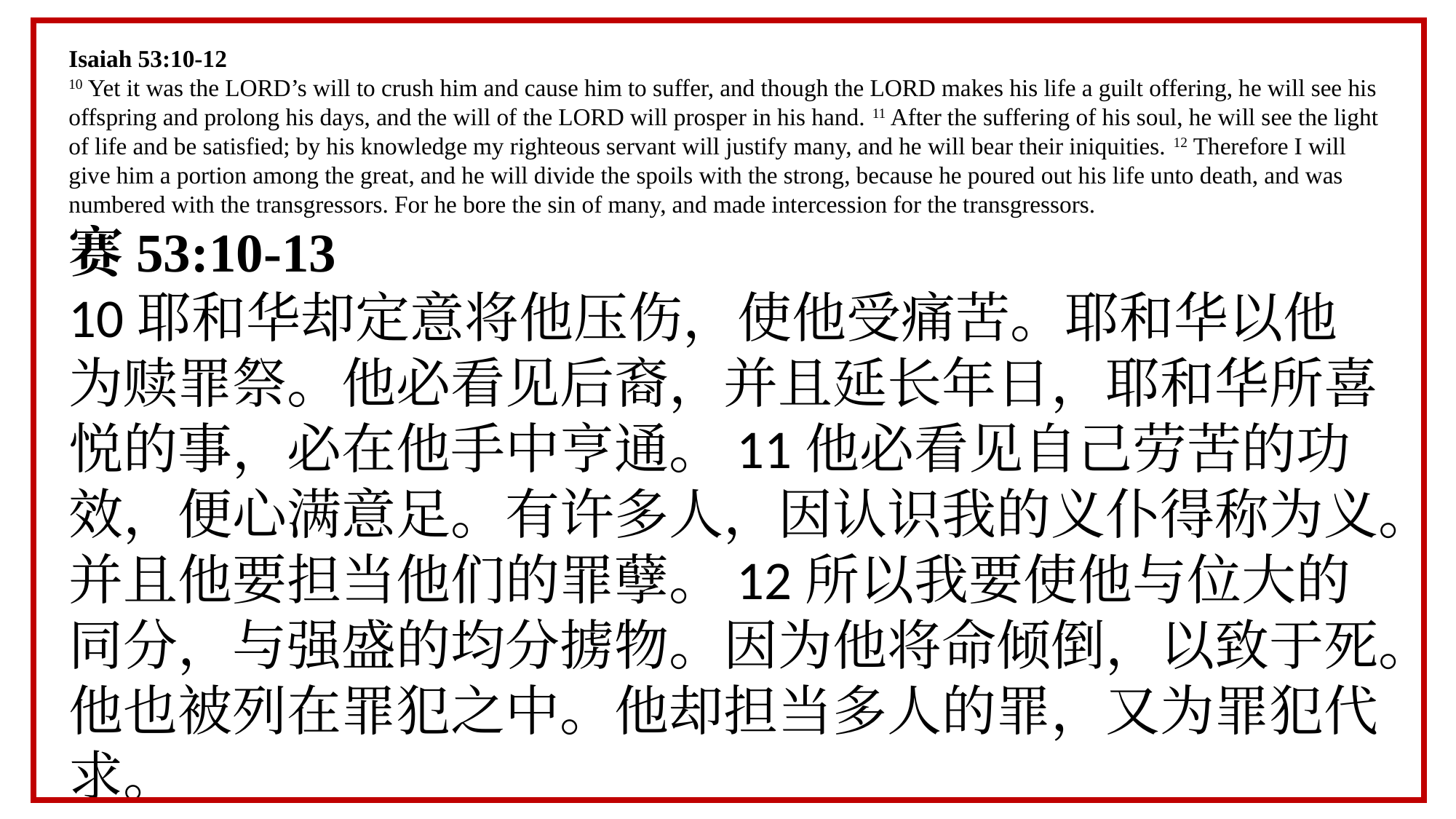

Isaiah 53:10-12
10 Yet it was the LORD’s will to crush him and cause him to suffer, and though the LORD makes his life a guilt offering, he will see his offspring and prolong his days, and the will of the LORD will prosper in his hand. 11 After the suffering of his soul, he will see the light of life and be satisfied; by his knowledge my righteous servant will justify many, and he will bear their iniquities. 12 Therefore I will give him a portion among the great, and he will divide the spoils with the strong, because he poured out his life unto death, and was numbered with the transgressors. For he bore the sin of many, and made intercession for the transgressors.
赛53:10-13
10耶和华却定意将他压伤，使他受痛苦。耶和华以他为赎罪祭。他必看见后裔，并且延长年日，耶和华所喜悦的事，必在他手中亨通。11他必看见自己劳苦的功效，便心满意足。有许多人，因认识我的义仆得称为义。并且他要担当他们的罪孽。12所以我要使他与位大的同分，与强盛的均分掳物。因为他将命倾倒，以致于死。他也被列在罪犯之中。他却担当多人的罪，又为罪犯代求。